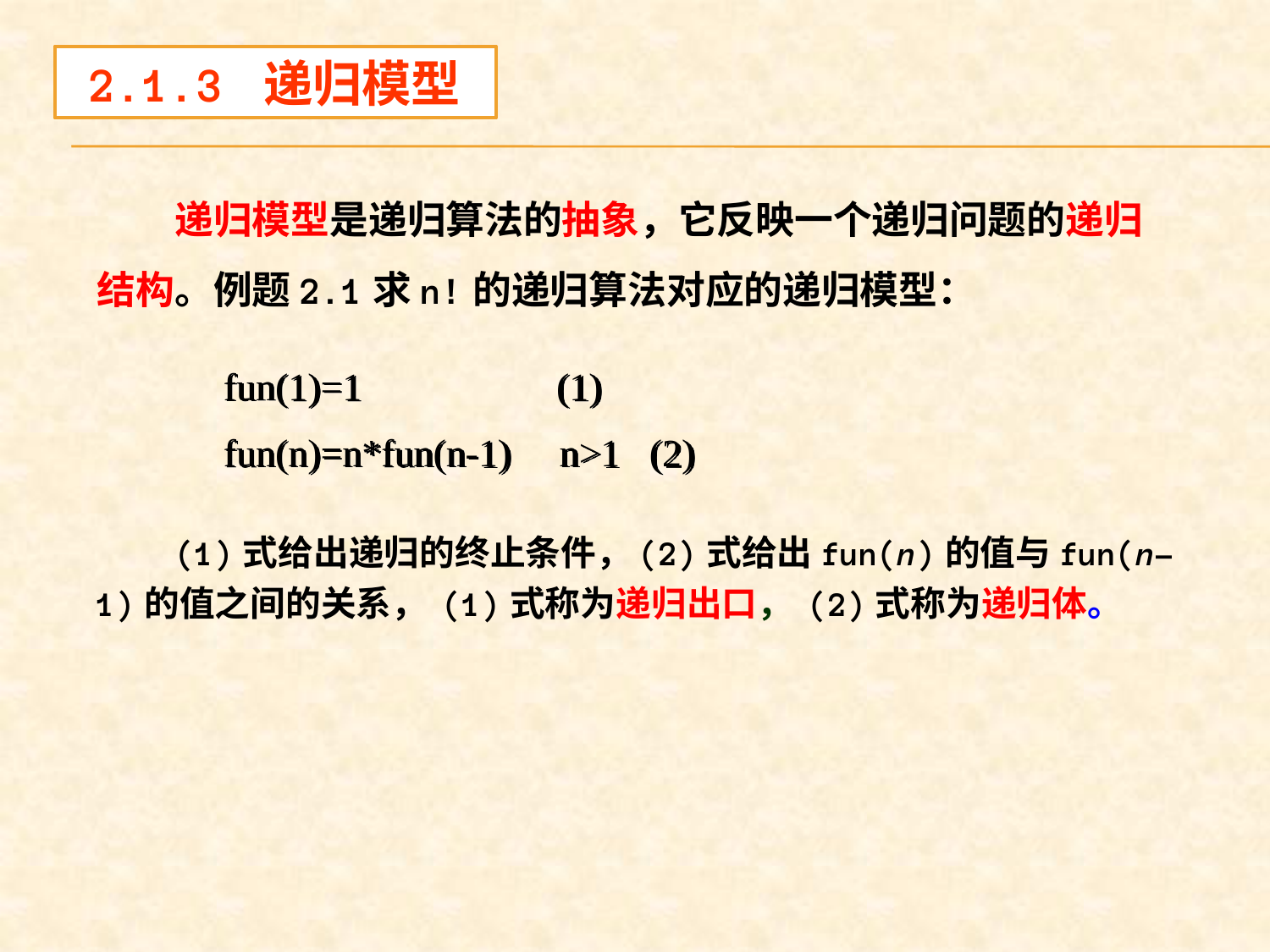

2.1.3 递归模型
　　递归模型是递归算法的抽象，它反映一个递归问题的递归结构。例题2.1求n!的递归算法对应的递归模型：
fun(1)=1                    (1)
fun(n)=n*fun(n-1)     n>1   (2)
　　(1)式给出递归的终止条件，(2)式给出fun(n)的值与fun(n-1)的值之间的关系， (1)式称为递归出口， (2)式称为递归体。